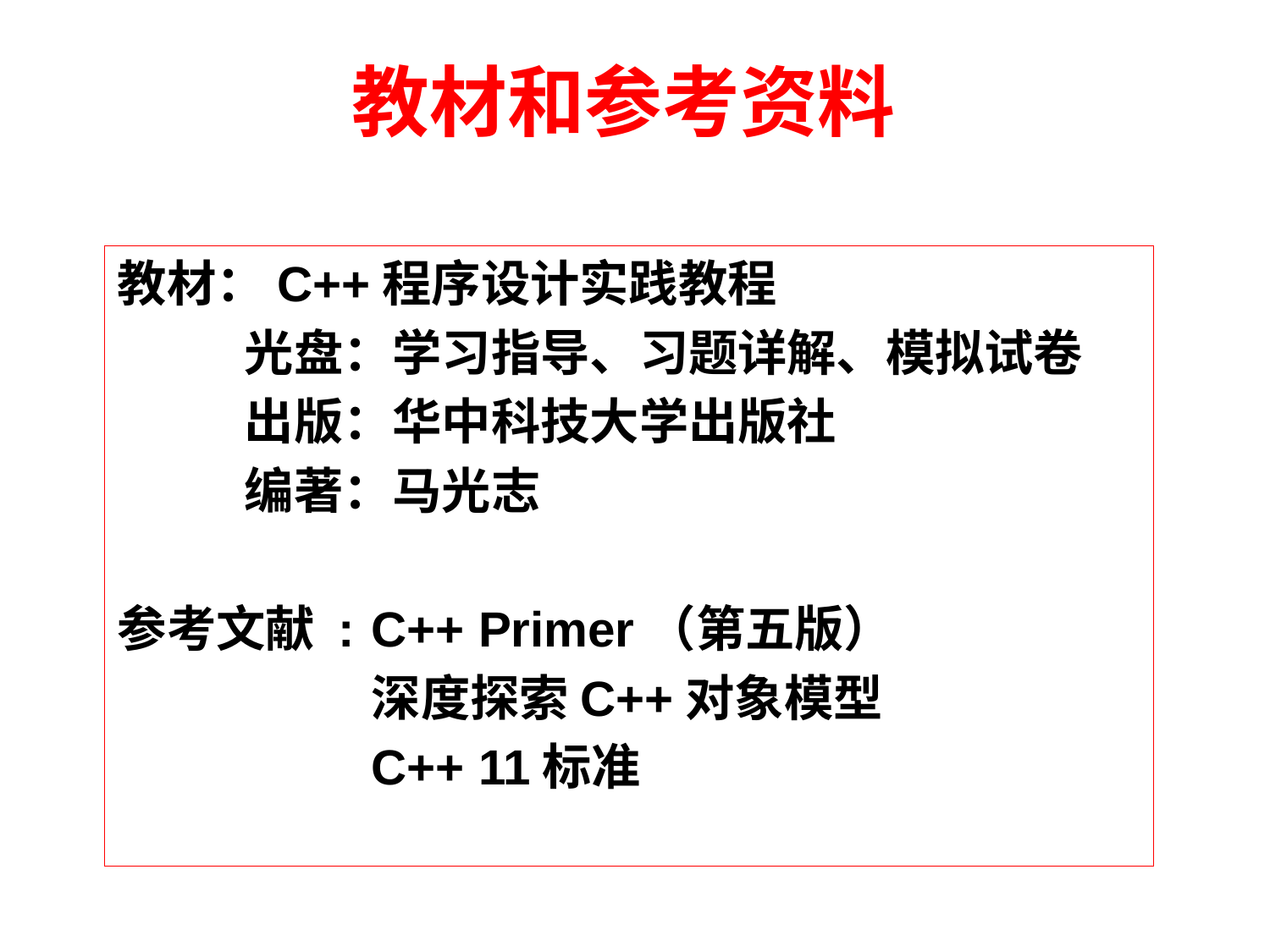

# 教材和参考资料
教材：C++程序设计实践教程
	光盘：学习指导、习题详解、模拟试卷
	出版：华中科技大学出版社
	编著：马光志

参考文献 :	C++ Primer（第五版）
		深度探索C++对象模型
		C++ 11标准